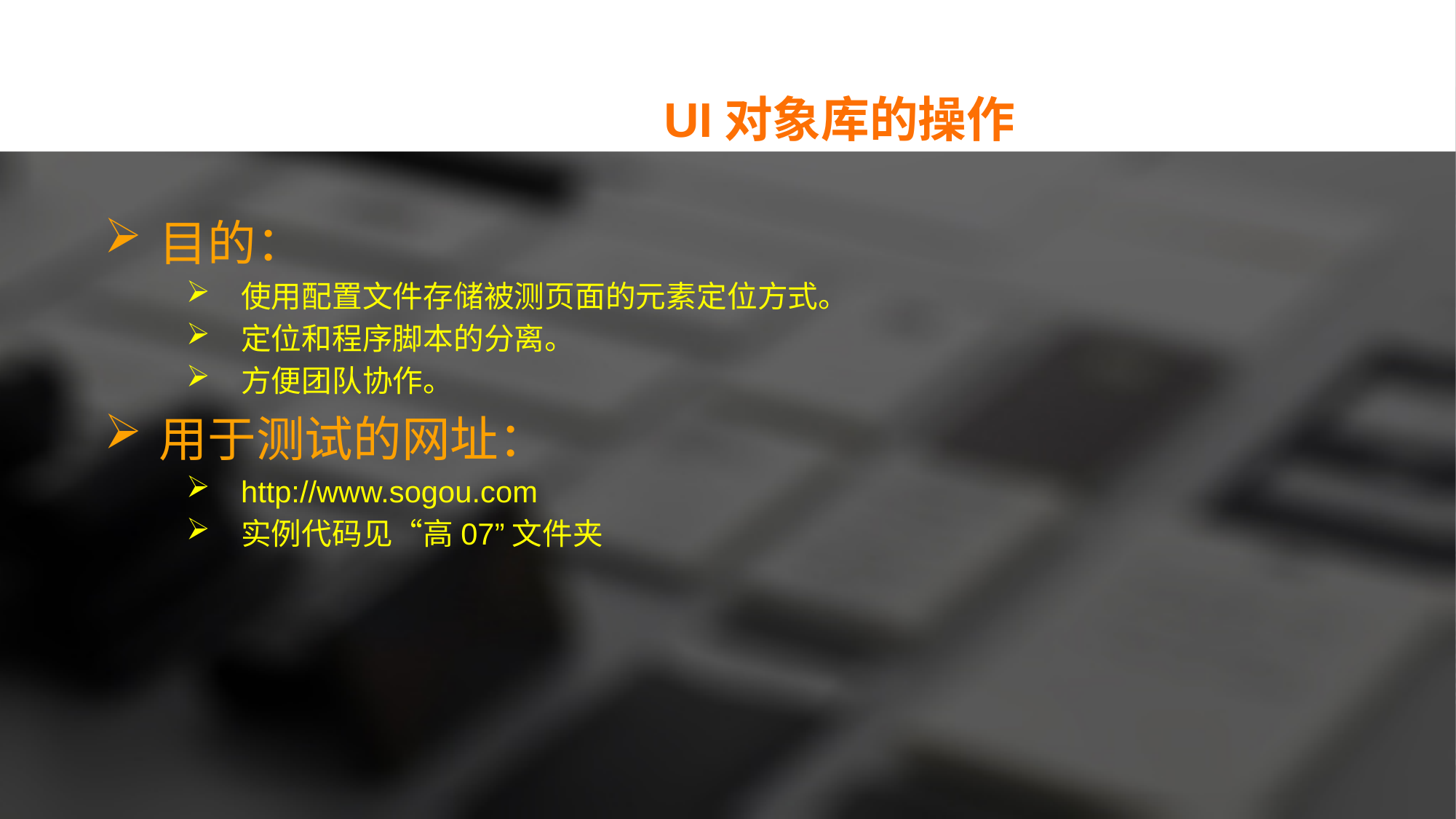

UI对象库的操作
目的：
使用配置文件存储被测页面的元素定位方式。
定位和程序脚本的分离。
方便团队协作。
用于测试的网址：
http://www.sogou.com
实例代码见“高07”文件夹